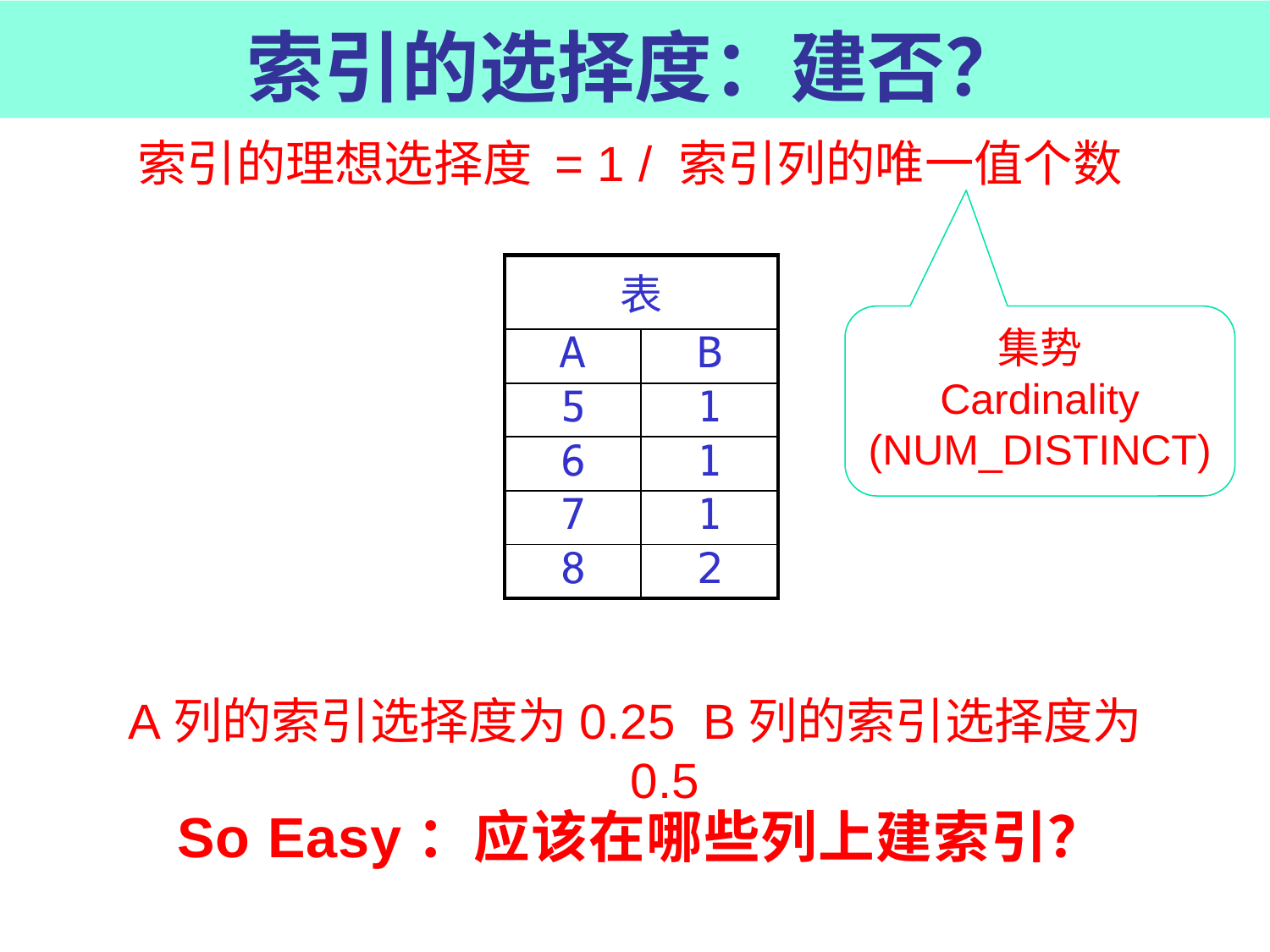

# 索引的选择度：建否？
索引的理想选择度 = 1 / 索引列的唯一值个数
| 表 |  |
| --- | --- |
| A | B |
| 5 | 1 |
| 6 | 1 |
| 7 | 1 |
| 8 | 2 |
集势
Cardinality
(NUM_DISTINCT)

A列的索引选择度为0.25  B列的索引选择度为0.5
So Easy：应该在哪些列上建索引？